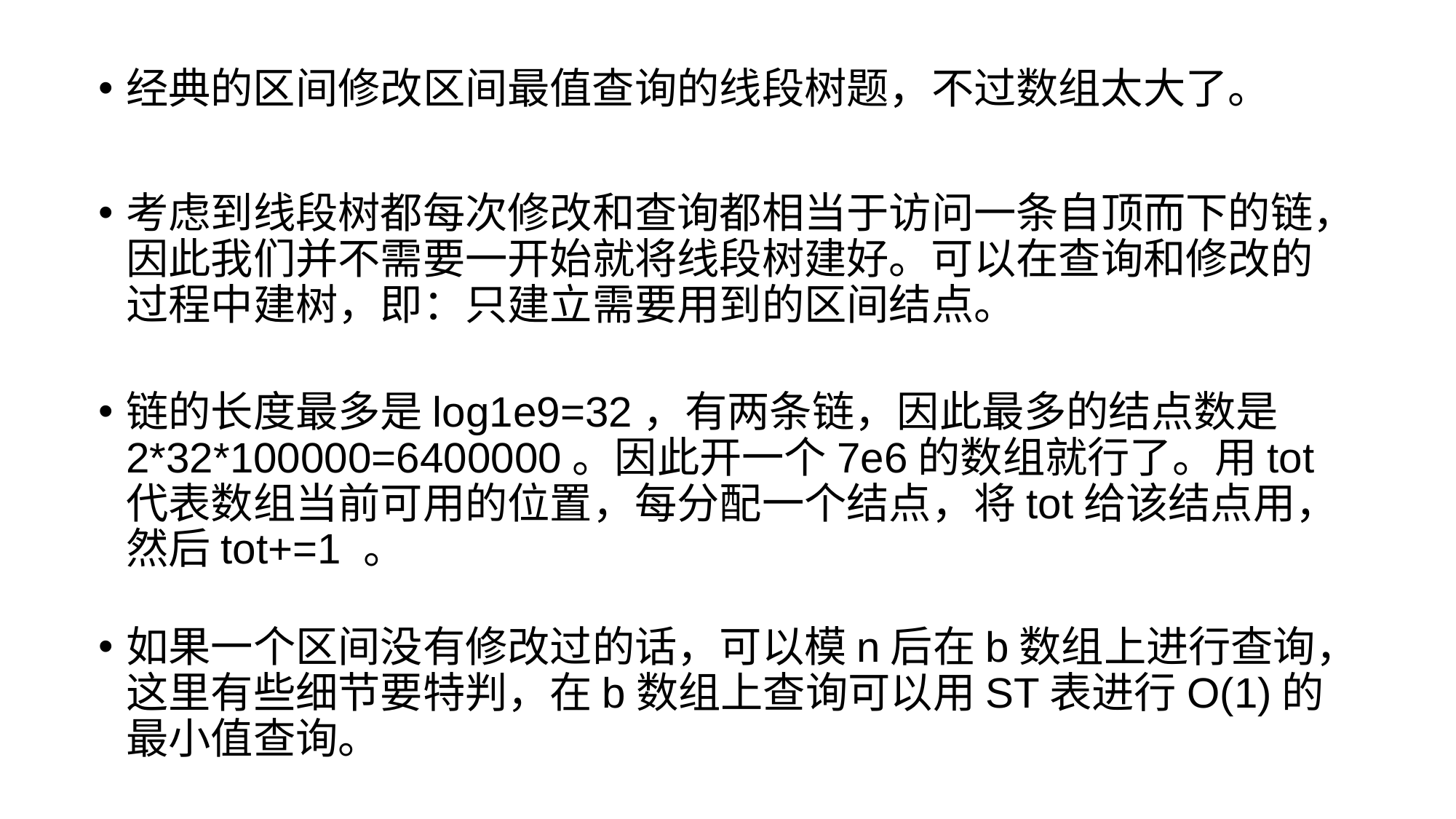

经典的区间修改区间最值查询的线段树题，不过数组太大了。
考虑到线段树都每次修改和查询都相当于访问一条自顶而下的链，因此我们并不需要一开始就将线段树建好。可以在查询和修改的过程中建树，即：只建立需要用到的区间结点。
链的长度最多是log1e9=32，有两条链，因此最多的结点数是2*32*100000=6400000。因此开一个7e6的数组就行了。用tot代表数组当前可用的位置，每分配一个结点，将tot给该结点用，然后tot+=1 。
如果一个区间没有修改过的话，可以模n后在b数组上进行查询，这里有些细节要特判，在b数组上查询可以用ST表进行O(1)的最小值查询。